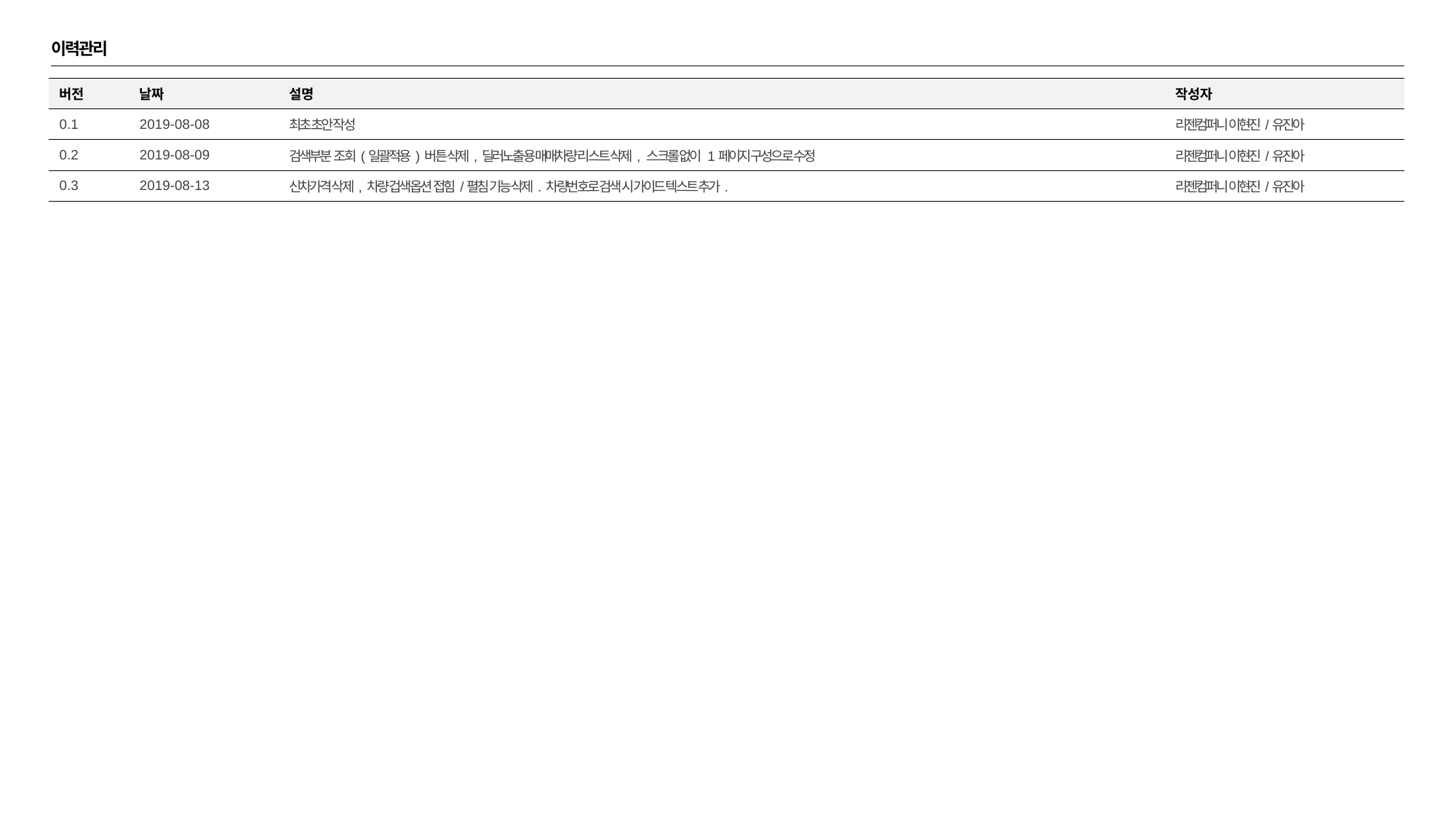

이력관리
| 버전 | 날짜 | 설명 | 작성자 |
| --- | --- | --- | --- |
| 0.1 | 2019-08-08 | 최초 초안 작성 | 리젠컴퍼니 이현진/유진아 |
| 0.2 | 2019-08-09 | 검색부분 조회(일괄적용) 버튼 삭제, 딜러노출용 매매차량 리스트 삭제, 스크롤 없이 1페이지 구성으로 수정 | 리젠컴퍼니 이현진/유진아 |
| 0.3 | 2019-08-13 | 신차가격 삭제, 차량 겁색옵션 접힘/펼침 기능 삭제. 차량번호로 검색 시 가이드 텍스트 추가. | 리젠컴퍼니 이현진/유진아 |
|  |  |  |  |
|  |  |  |  |
|  |  |  |  |
|  |  |  |  |
|  |  |  |  |
|  |  |  |  |
|  |  |  |  |
|  |  |  |  |
|  |  |  |  |
|  |  |  |  |
|  |  |  |  |
|  |  |  |  |